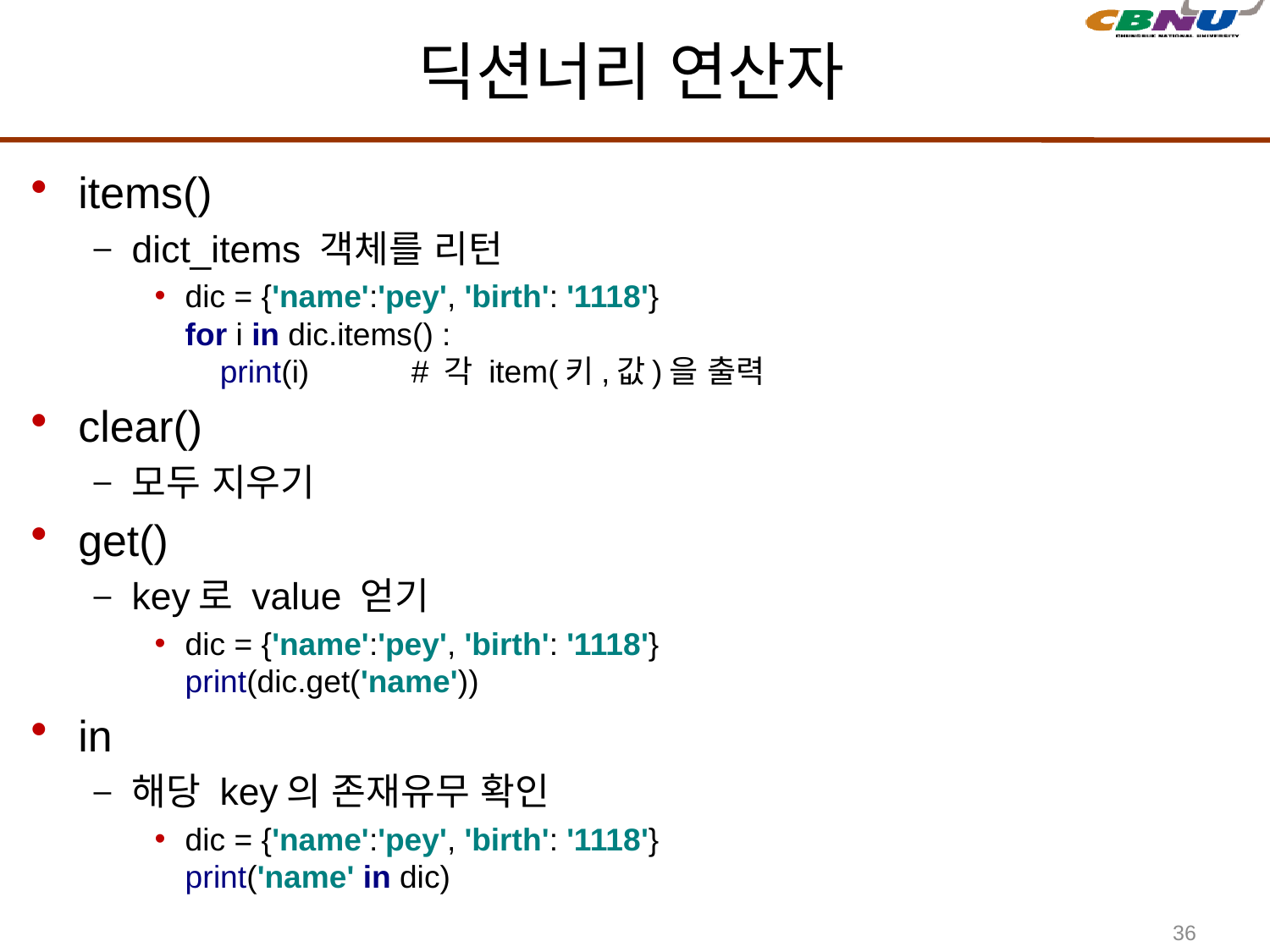

# 딕션너리 연산자
items()
dict_items 객체를 리턴
dic = {'name':'pey', 'birth': '1118'}
for i in dic.items() :
    print(i)		# 각 item(키,값)을 출력
clear()
모두 지우기
get()
key로 value 얻기
dic = {'name':'pey', 'birth': '1118'}
print(dic.get('name'))
in
해당 key의 존재유무 확인
dic = {'name':'pey', 'birth': '1118'}
print('name' in dic)
36